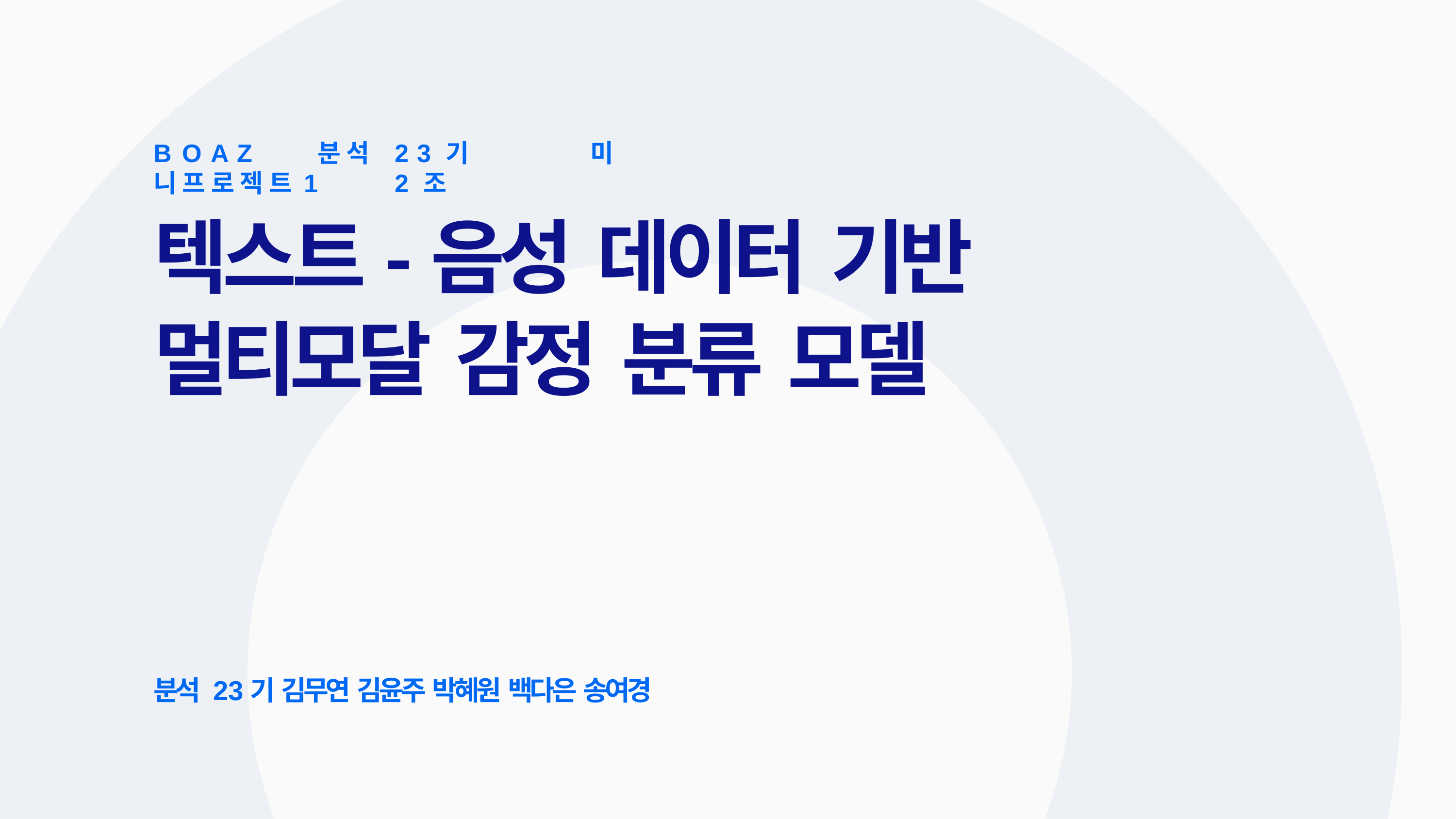

B O A Z	분 석	2 3 기	미 니 프 로 젝 트 1	2 조
# 텍스트-음성 데이터 기반 멀티모달 감정 분류 모델
분석 23기 김무연 김윤주 박혜원 백다은 송여경